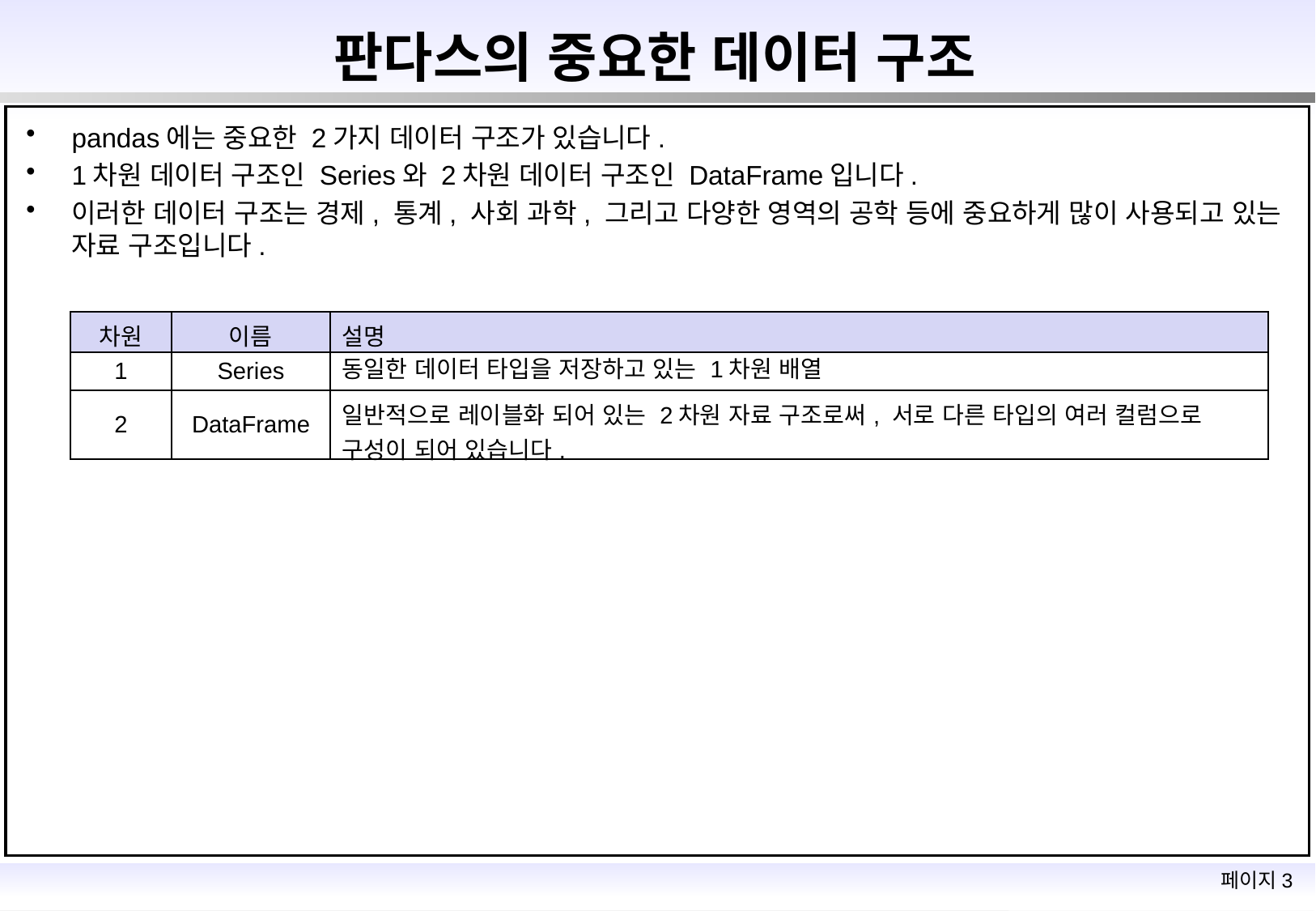

# 판다스의 중요한 데이터 구조
pandas에는 중요한 2가지 데이터 구조가 있습니다.
1차원 데이터 구조인 Series와 2차원 데이터 구조인 DataFrame입니다.
이러한 데이터 구조는 경제, 통계, 사회 과학, 그리고 다양한 영역의 공학 등에 중요하게 많이 사용되고 있는 자료 구조입니다.
| 차원 | 이름 | 설명 |
| --- | --- | --- |
| 1 | Series | 동일한 데이터 타입을 저장하고 있는 1차원 배열 |
| 2 | DataFrame | 일반적으로 레이블화 되어 있는 2차원 자료 구조로써, 서로 다른 타입의 여러 컬럼으로 구성이 되어 있습니다. |